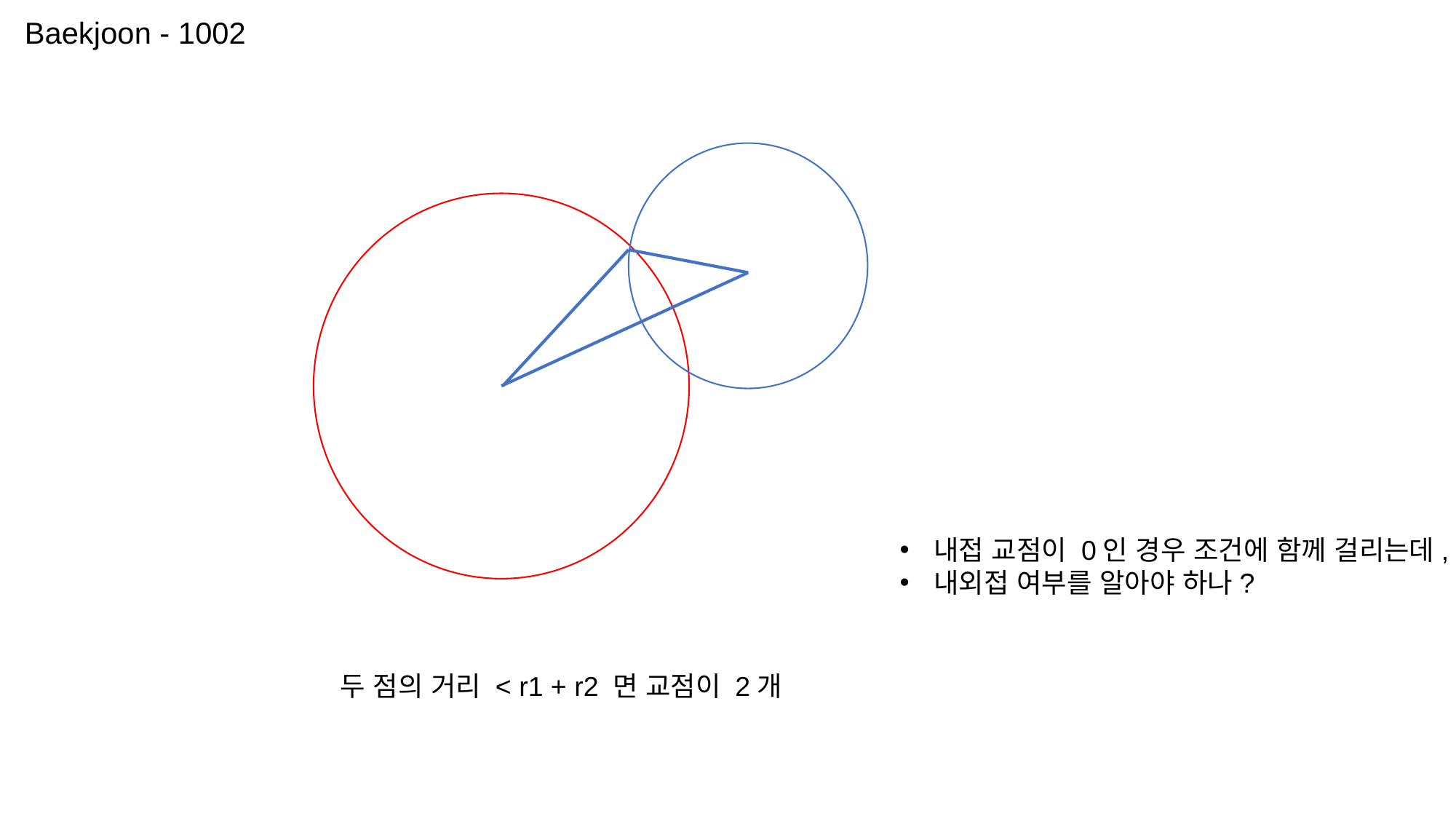

Baekjoon - 1002

내접 교점이 0인 경우 조건에 함께 걸리는데,
내외접 여부를 알아야 하나?
두 점의 거리 < r1 + r2 면 교점이 2개